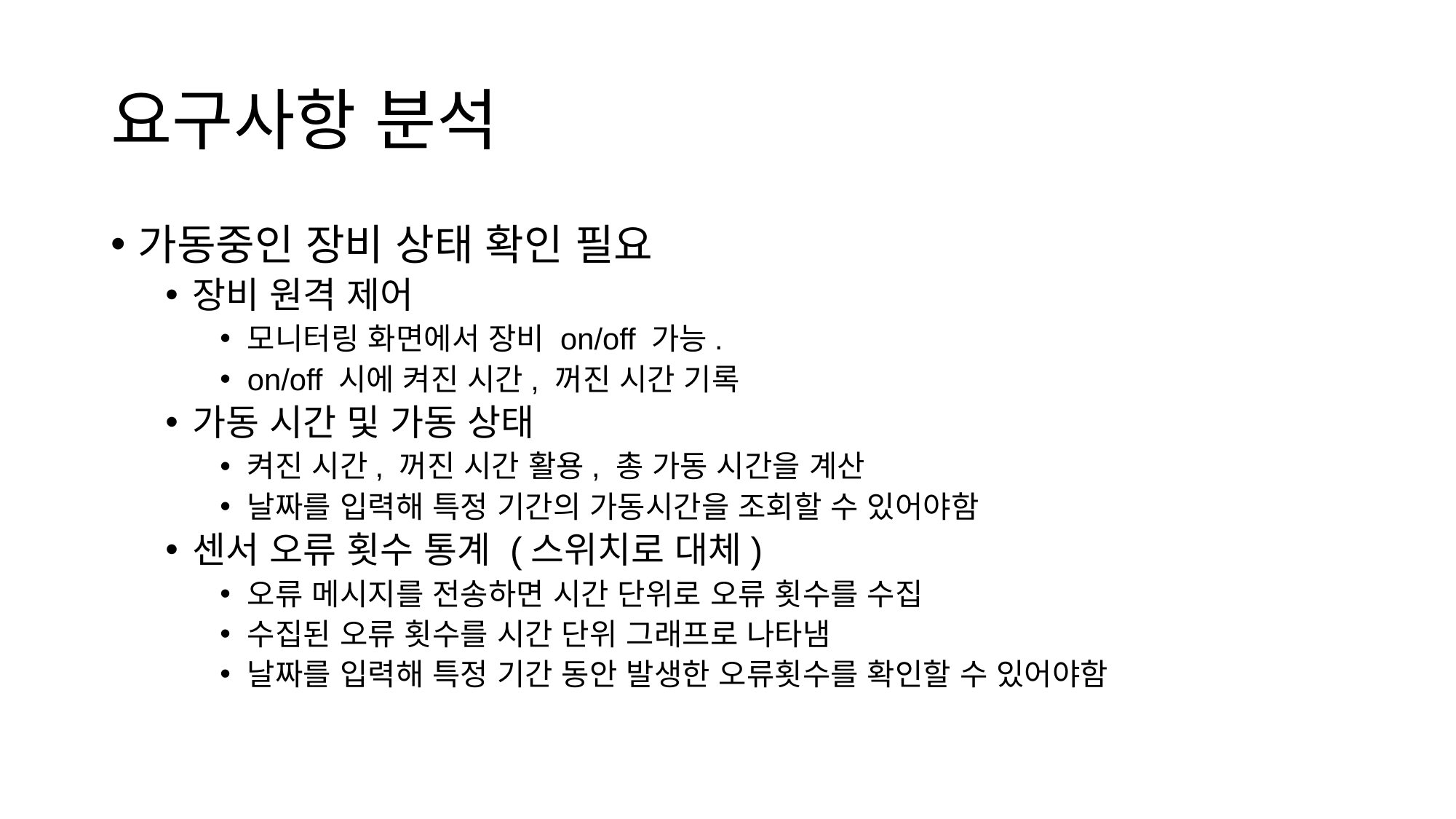

# 요구사항 분석
가동중인 장비 상태 확인 필요
장비 원격 제어
모니터링 화면에서 장비 on/off 가능.
on/off 시에 켜진 시간, 꺼진 시간 기록
가동 시간 및 가동 상태
켜진 시간, 꺼진 시간 활용, 총 가동 시간을 계산
날짜를 입력해 특정 기간의 가동시간을 조회할 수 있어야함
센서 오류 횟수 통계 (스위치로 대체)
오류 메시지를 전송하면 시간 단위로 오류 횟수를 수집
수집된 오류 횟수를 시간 단위 그래프로 나타냄
날짜를 입력해 특정 기간 동안 발생한 오류횟수를 확인할 수 있어야함